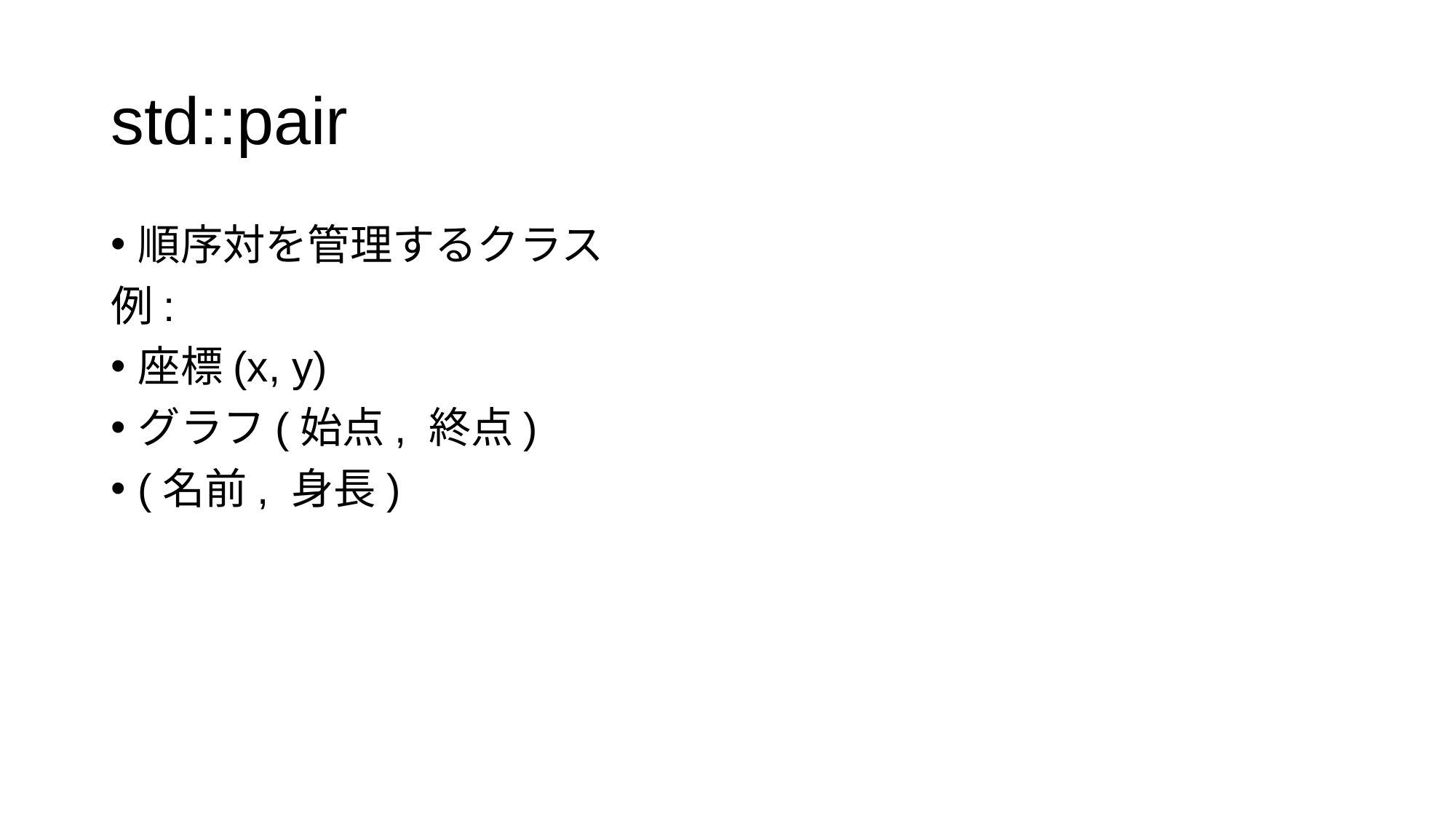

# std::pair
順序対を管理するクラス
例:
座標(x, y)
グラフ(始点, 終点)
(名前, 身長)